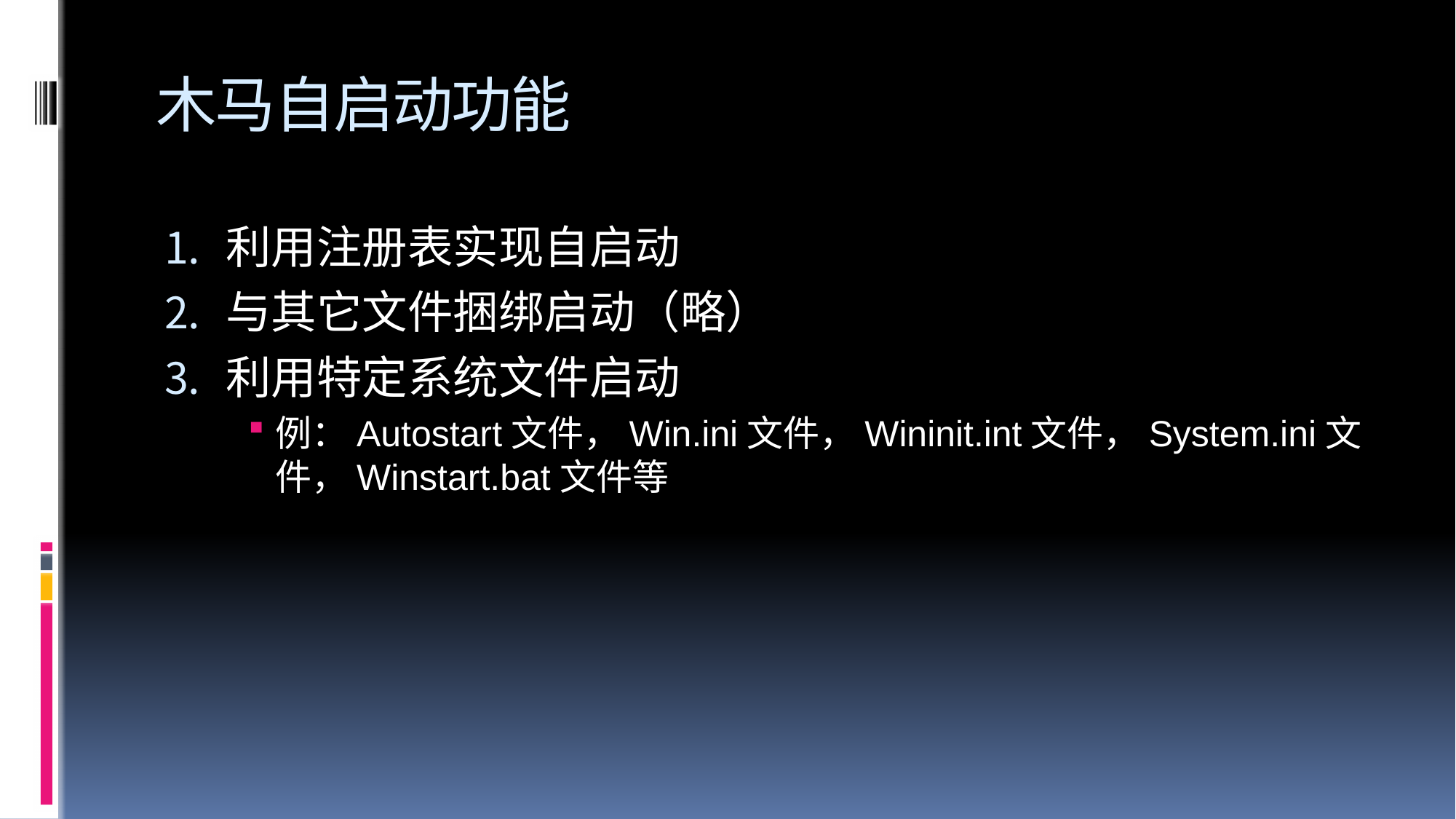

# 木马自启动功能
利用注册表实现自启动
与其它文件捆绑启动（略）
利用特定系统文件启动
例：Autostart文件，Win.ini文件，Wininit.int文件，System.ini文件，Winstart.bat文件等